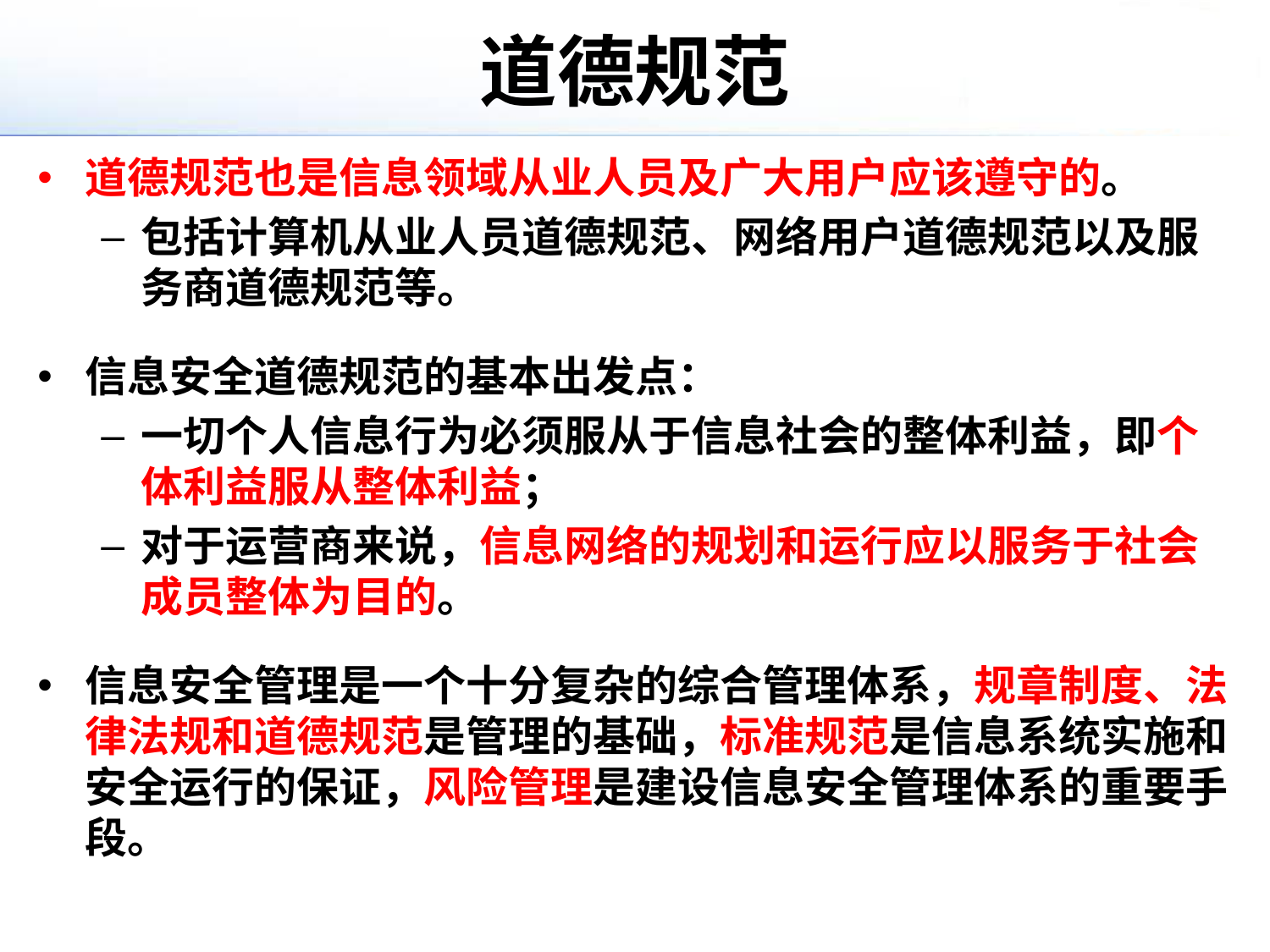

# 道德规范
道德规范也是信息领域从业人员及广大用户应该遵守的。
包括计算机从业人员道德规范、网络用户道德规范以及服务商道德规范等。

信息安全道德规范的基本出发点：
一切个人信息行为必须服从于信息社会的整体利益，即个体利益服从整体利益；
对于运营商来说，信息网络的规划和运行应以服务于社会成员整体为目的。

信息安全管理是一个十分复杂的综合管理体系，规章制度、法律法规和道德规范是管理的基础，标准规范是信息系统实施和安全运行的保证，风险管理是建设信息安全管理体系的重要手段。